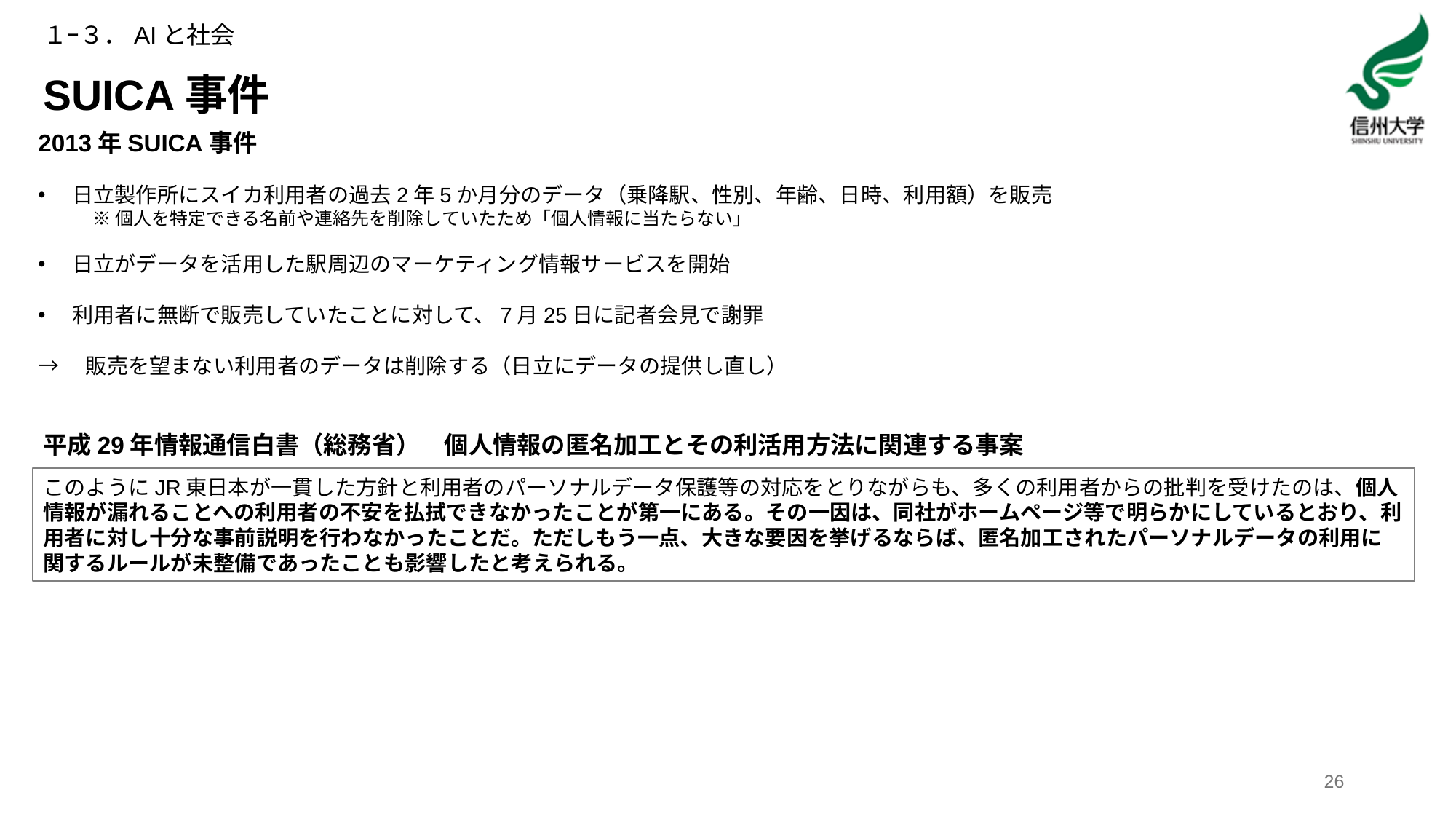

１ｰ３．AIと社会
# SUICA事件
2013年SUICA事件

日立製作所にスイカ利用者の過去2年5か月分のデータ（乗降駅、性別、年齢、日時、利用額）を販売
※個人を特定できる名前や連絡先を削除していたため「個人情報に当たらない」

日立がデータを活用した駅周辺のマーケティング情報サービスを開始

利用者に無断で販売していたことに対して、7月25日に記者会見で謝罪

→　販売を望まない利用者のデータは削除する（日立にデータの提供し直し）
平成29年情報通信白書（総務省）　個人情報の匿名加工とその利活用方法に関連する事案
このようにJR東日本が一貫した方針と利用者のパーソナルデータ保護等の対応をとりながらも、多くの利用者からの批判を受けたのは、個人情報が漏れることへの利用者の不安を払拭できなかったことが第一にある。その一因は、同社がホームページ等で明らかにしているとおり、利用者に対し十分な事前説明を行わなかったことだ。ただしもう一点、大きな要因を挙げるならば、匿名加工されたパーソナルデータの利用に関するルールが未整備であったことも影響したと考えられる。
26